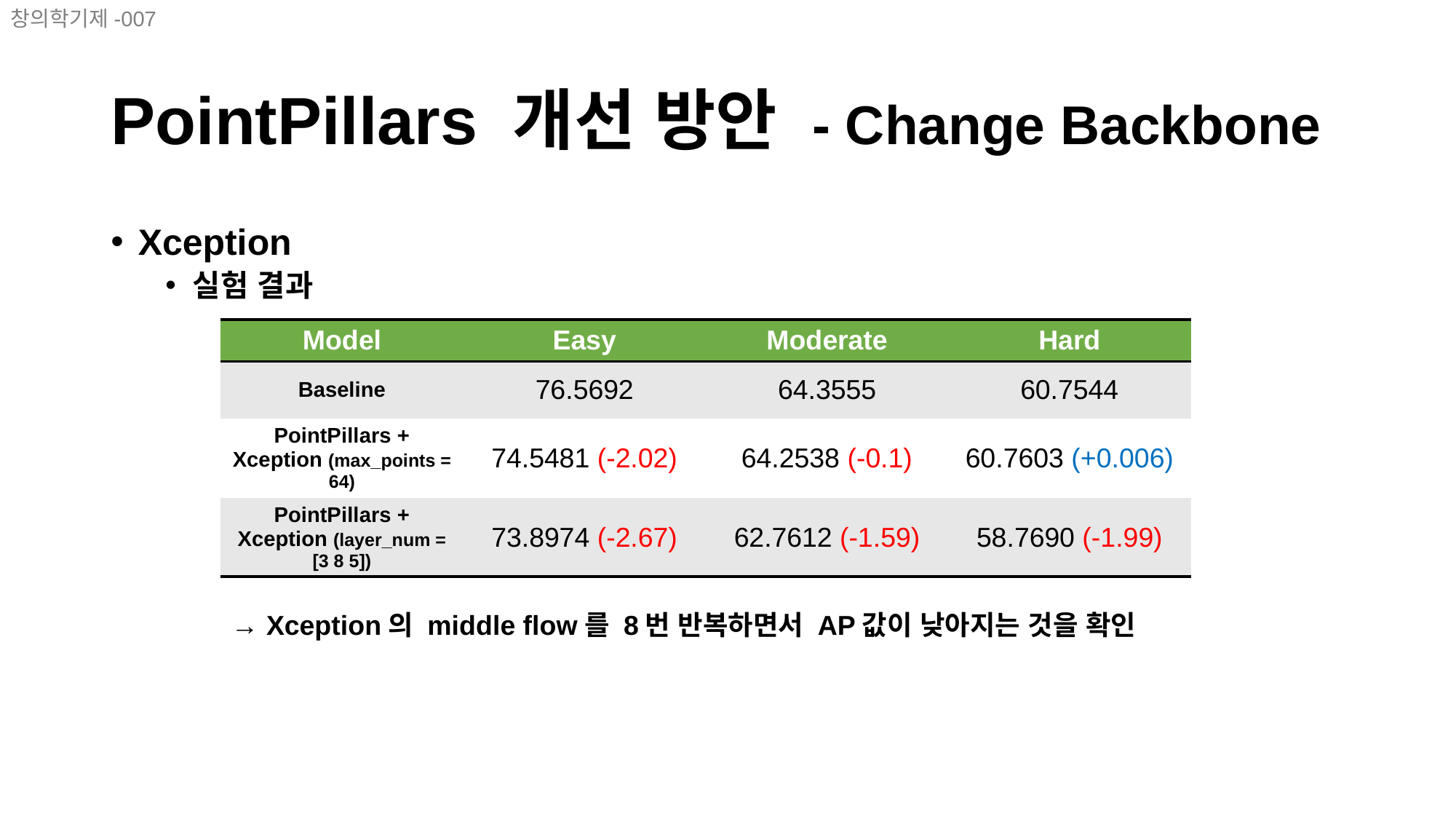

창의학기제-007
# PointPillars 개선 방안 - Change Backbone
Xception
실험 결과

| Model | Easy | Moderate | Hard |
| --- | --- | --- | --- |
| Baseline | 76.5692 | 64.3555 | 60.7544 |
| PointPillars + Xception (max\_points = 64) | 74.5481 (-2.02) | 64.2538 (-0.1) | 60.7603 (+0.006) |
| PointPillars + Xception (layer\_num = [3 8 5]) | 73.8974 (-2.67) | 62.7612 (-1.59) | 58.7690 (-1.99) |
→ Xception의 middle flow를 8번 반복하면서 AP값이 낮아지는 것을 확인